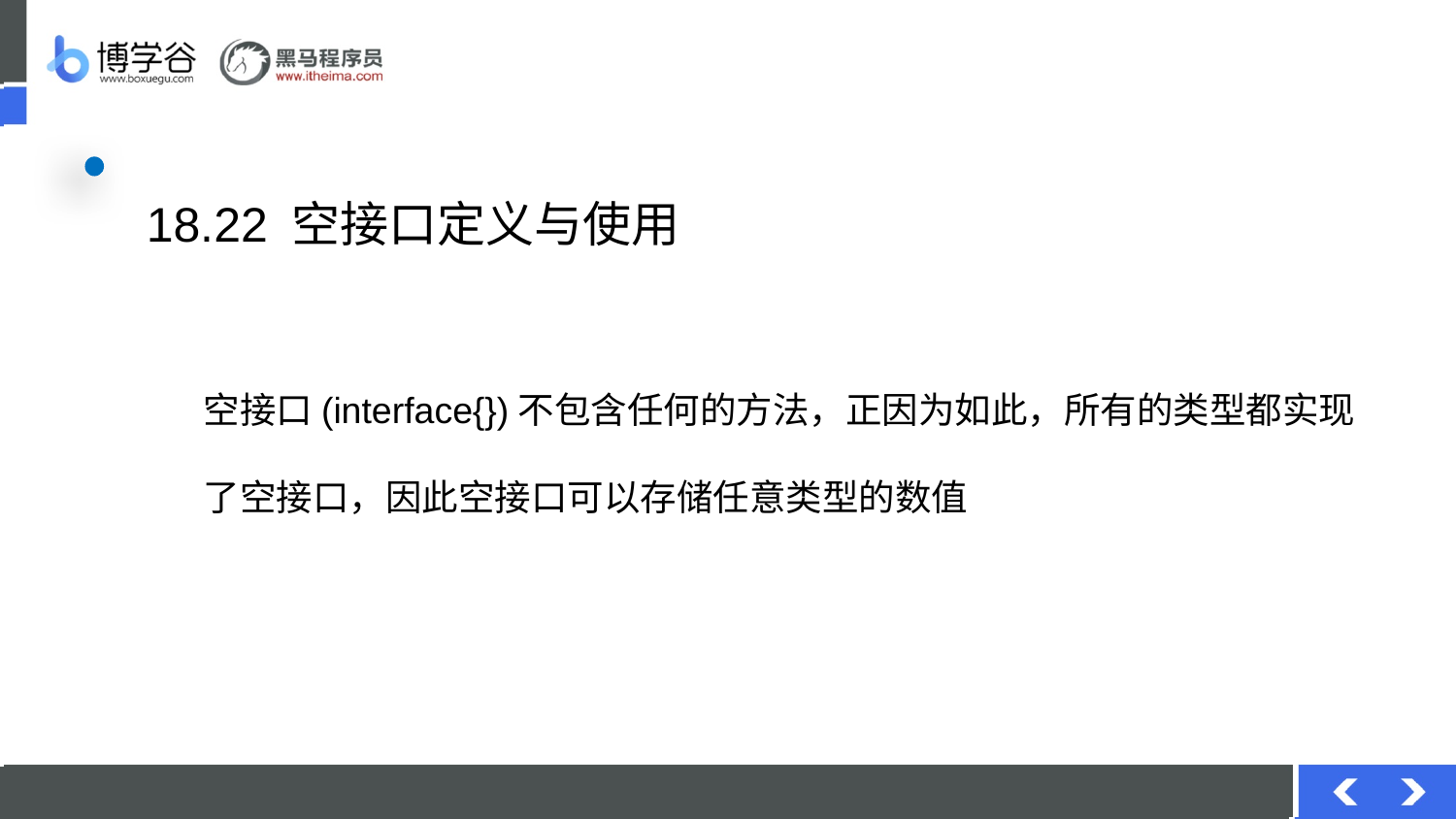

# 18.22	空接口定义与使用
空接口(interface{})不包含任何的方法，正因为如此，所有的类型都实现

了空接口，因此空接口可以存储任意类型的数值